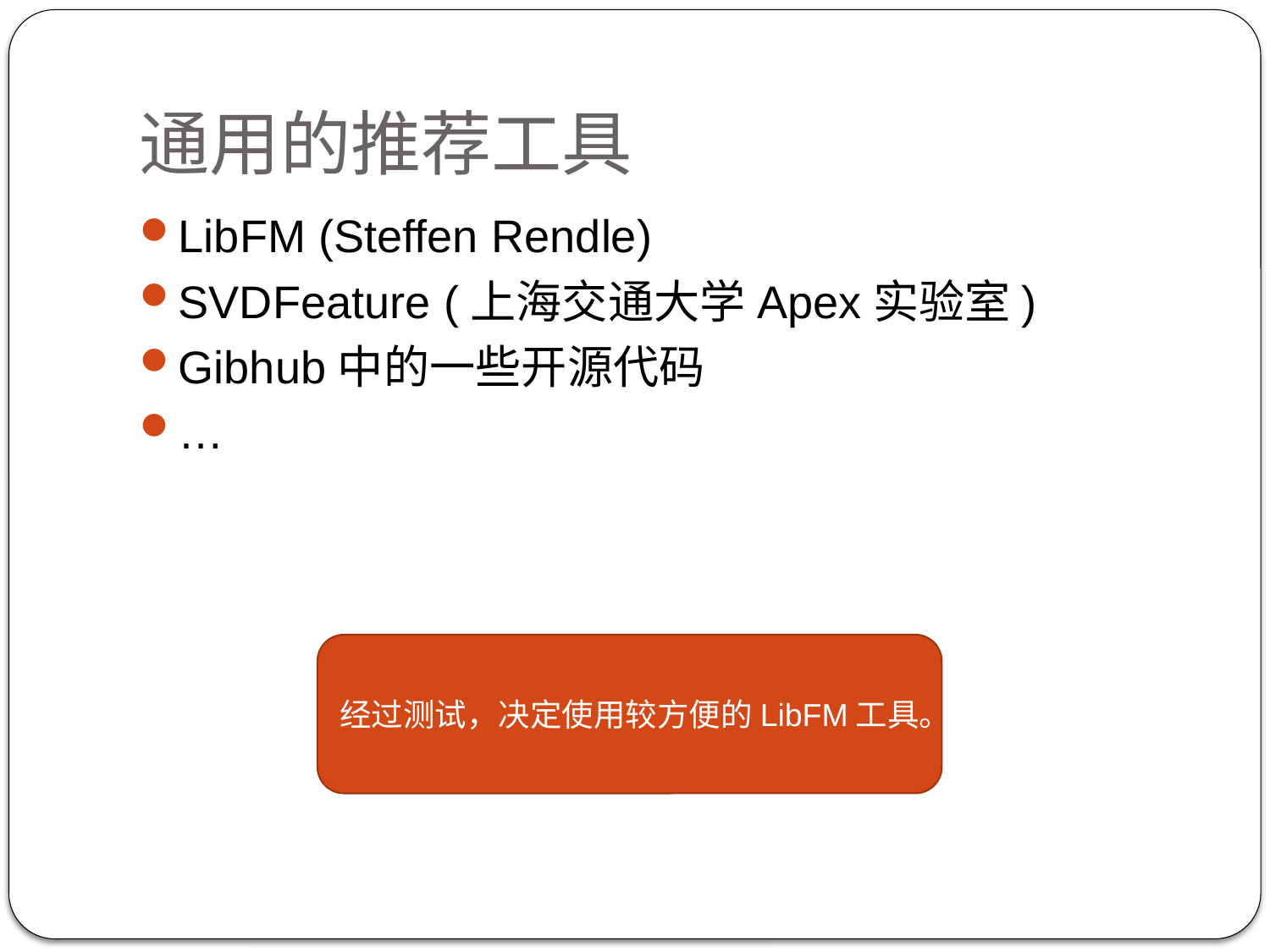

# 通用的推荐工具
LibFM (Steffen Rendle)
SVDFeature (上海交通大学Apex实验室)
Gibhub中的一些开源代码
…

经过测试，决定使用较方便的LibFM工具。